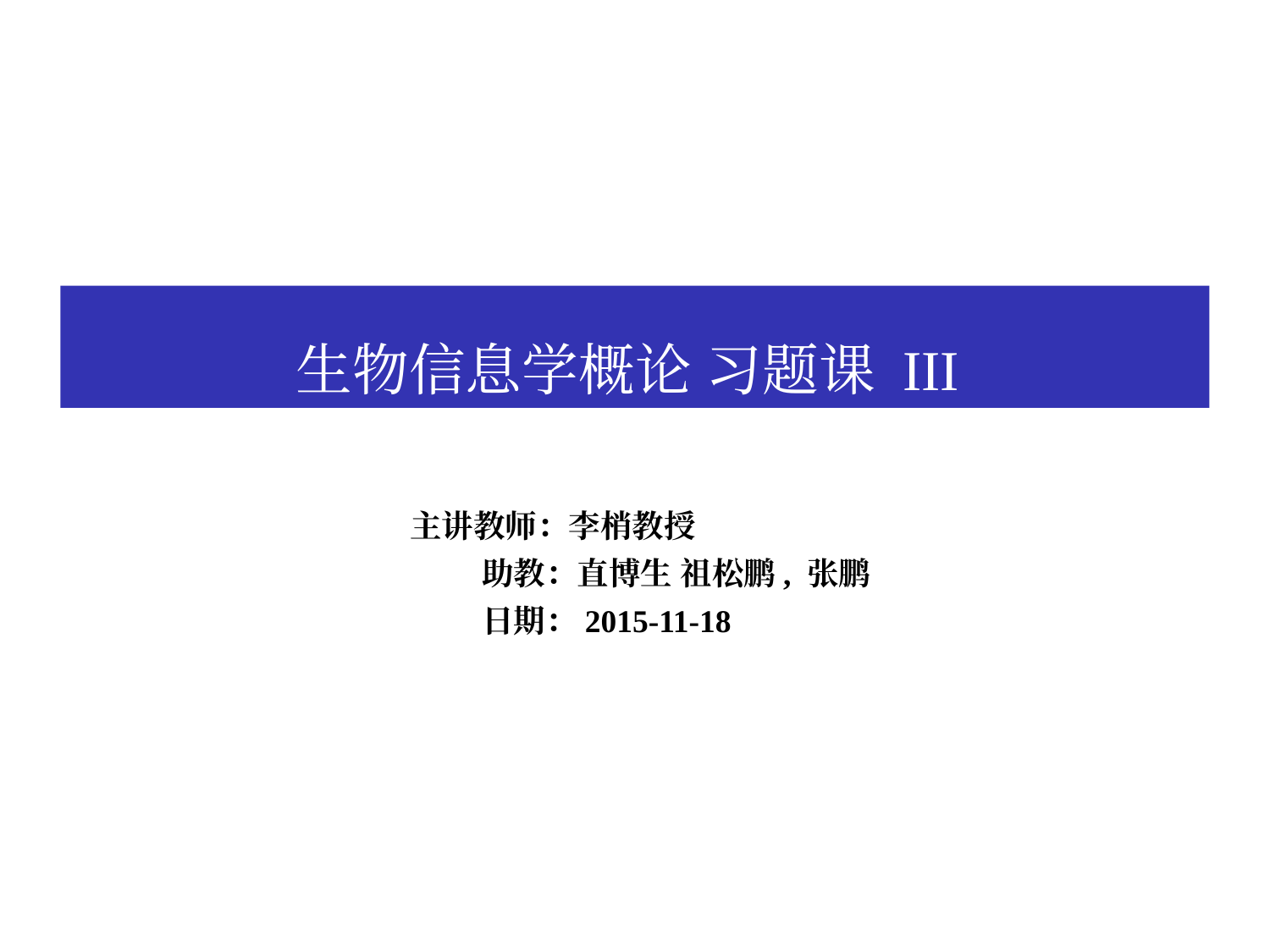

# 生物信息学概论 习题课 III
主讲教师：李梢教授
        助教：直博生 祖松鹏, 张鹏
        日期：2015-11-18